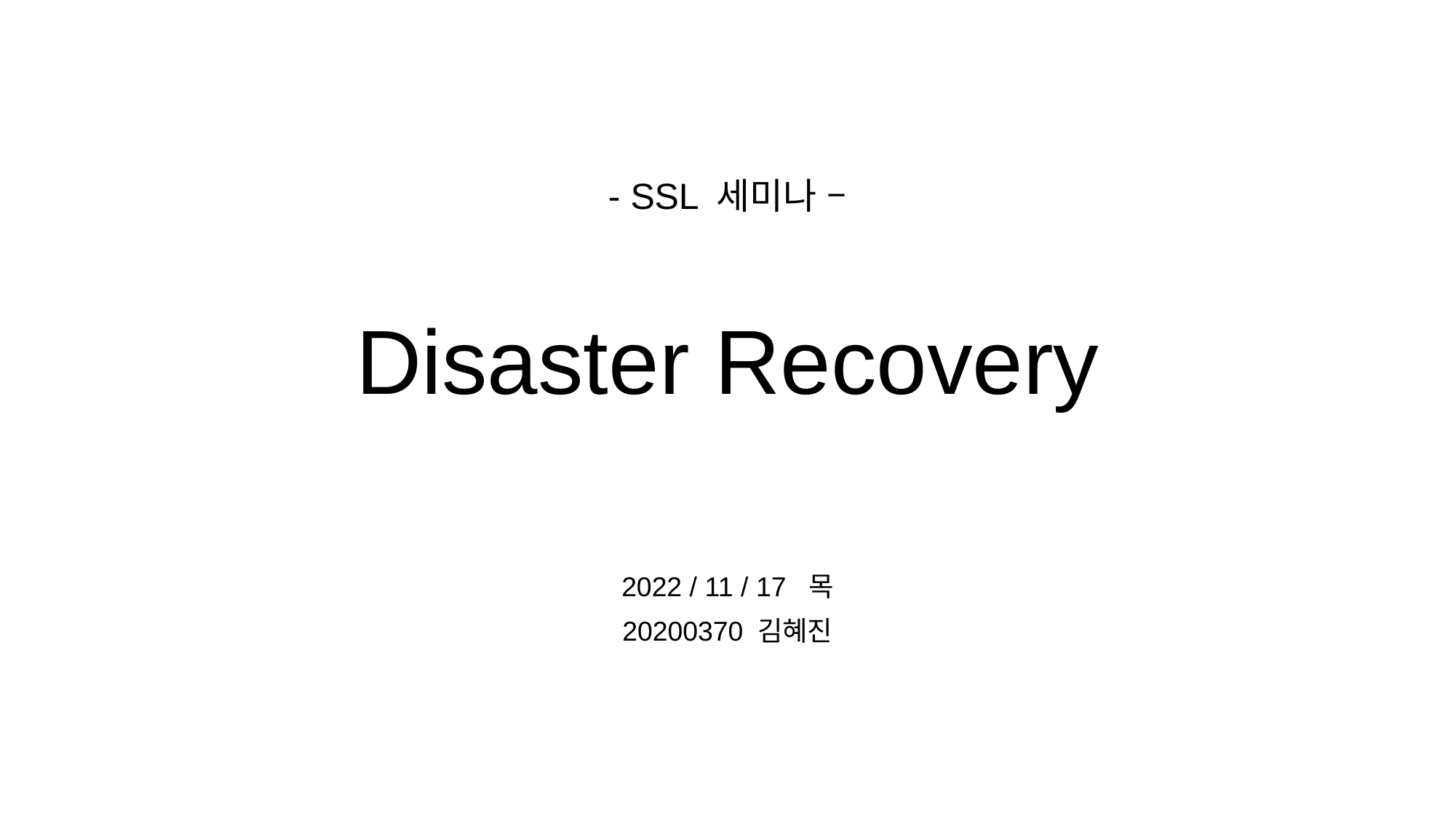

# - SSL 세미나 – Disaster Recovery

2022 / 11 / 17  목
20200370 김혜진